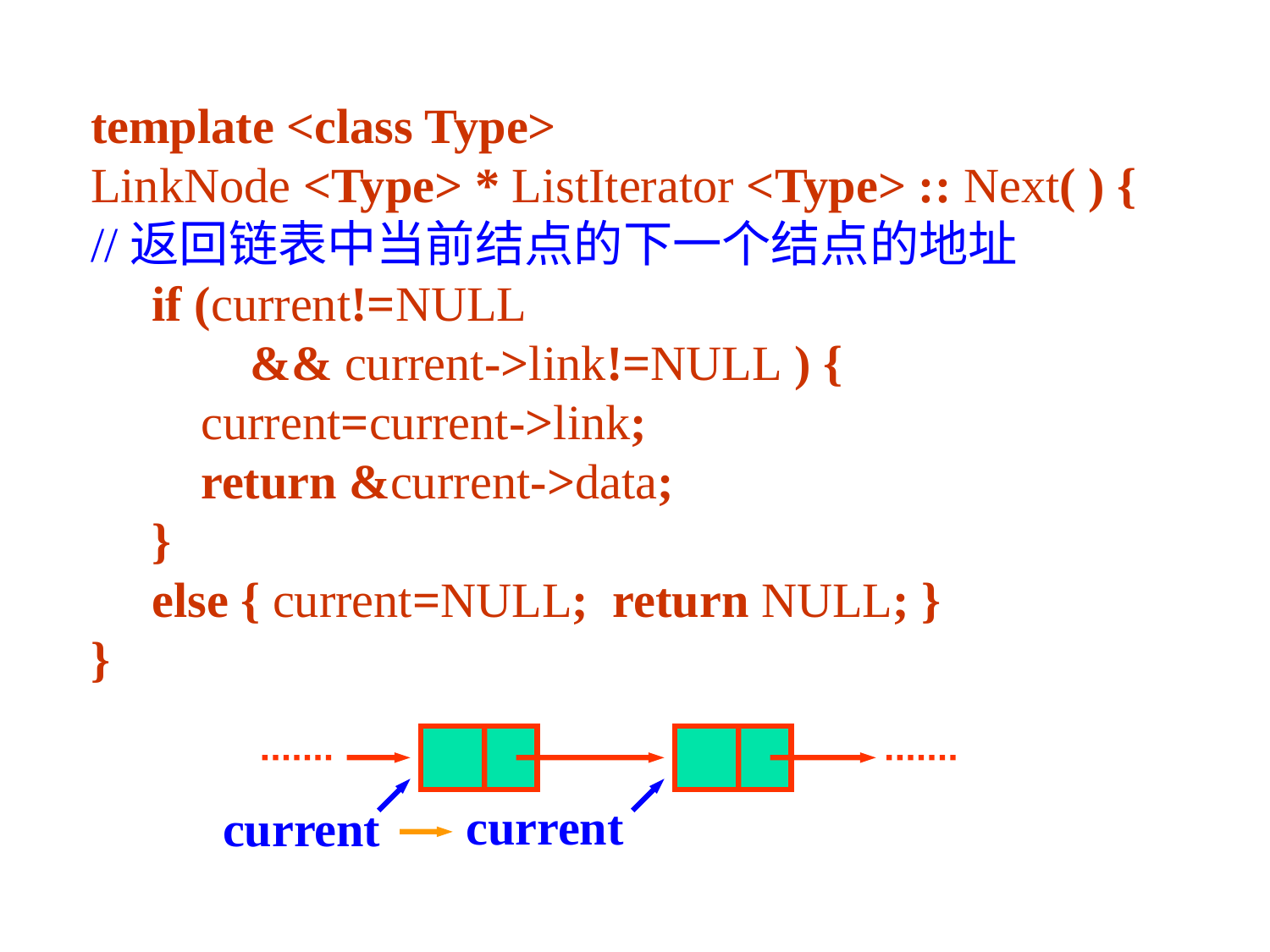

template <class Type>
LinkNode <Type> * ListIterator <Type> :: Next( ) {
//返回链表中当前结点的下一个结点的地址
     if (current!=NULL
             && current->link!=NULL ) {
         current=current->link;
         return &current->data;
     }
     else { current=NULL;  return NULL; }
}

current
current

110